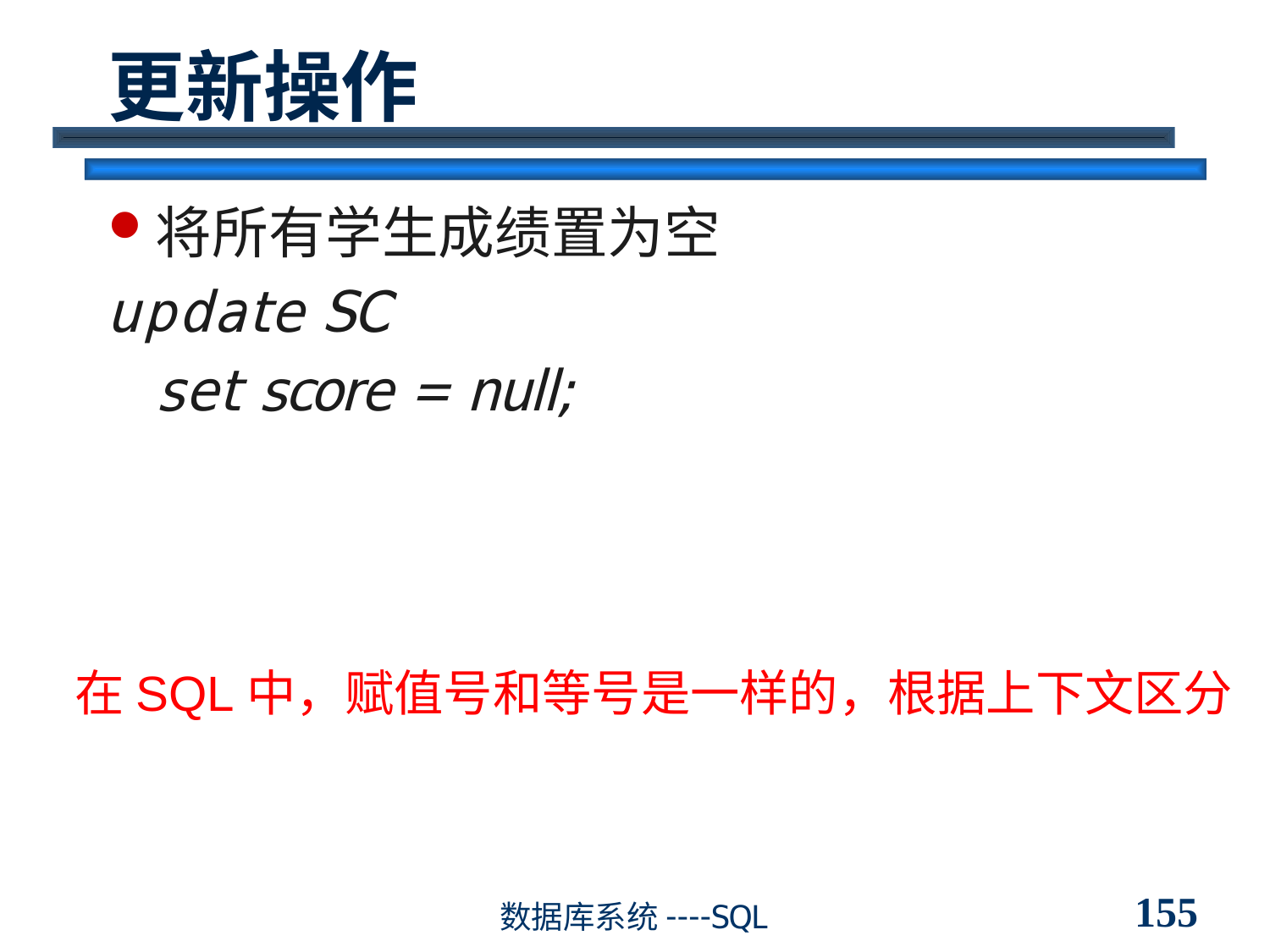

# 更新操作
将所有学生成绩置为空
update SC
   set score = null;
在SQL中，赋值号和等号是一样的，根据上下文区分
155
数据库系统----SQL